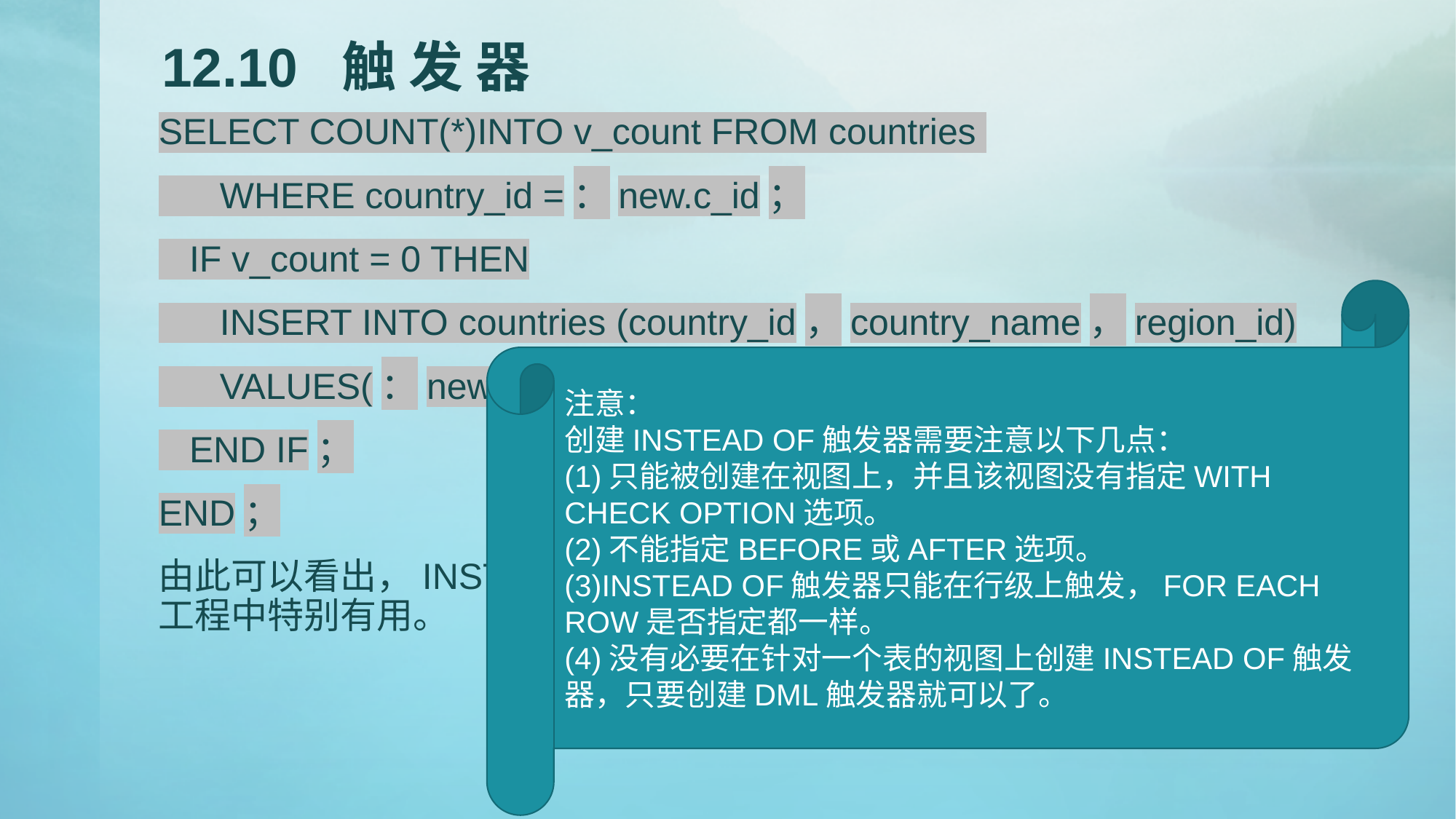

# 12.10  触 发 器
SELECT COUNT(*)INTO v_count FROM countries
      WHERE country_id =：new.c_id；
   IF v_count = 0 THEN
      INSERT INTO countries (country_id，country_name，region_id)
      VALUES(：new.c_id，：new.c_name，：new.r_id)；
   END IF；
END；
由此可以看出，INSTEAD OF触发器可以实现复杂的逻辑，在实际的项目工程中特别有用。
注意：
创建INSTEAD OF触发器需要注意以下几点：
(1)只能被创建在视图上，并且该视图没有指定WITH CHECK OPTION选项。
(2)不能指定BEFORE或AFTER选项。
(3)INSTEAD OF触发器只能在行级上触发，FOR EACH ROW是否指定都一样。
(4)没有必要在针对一个表的视图上创建INSTEAD OF触发器，只要创建DML触发器就可以了。